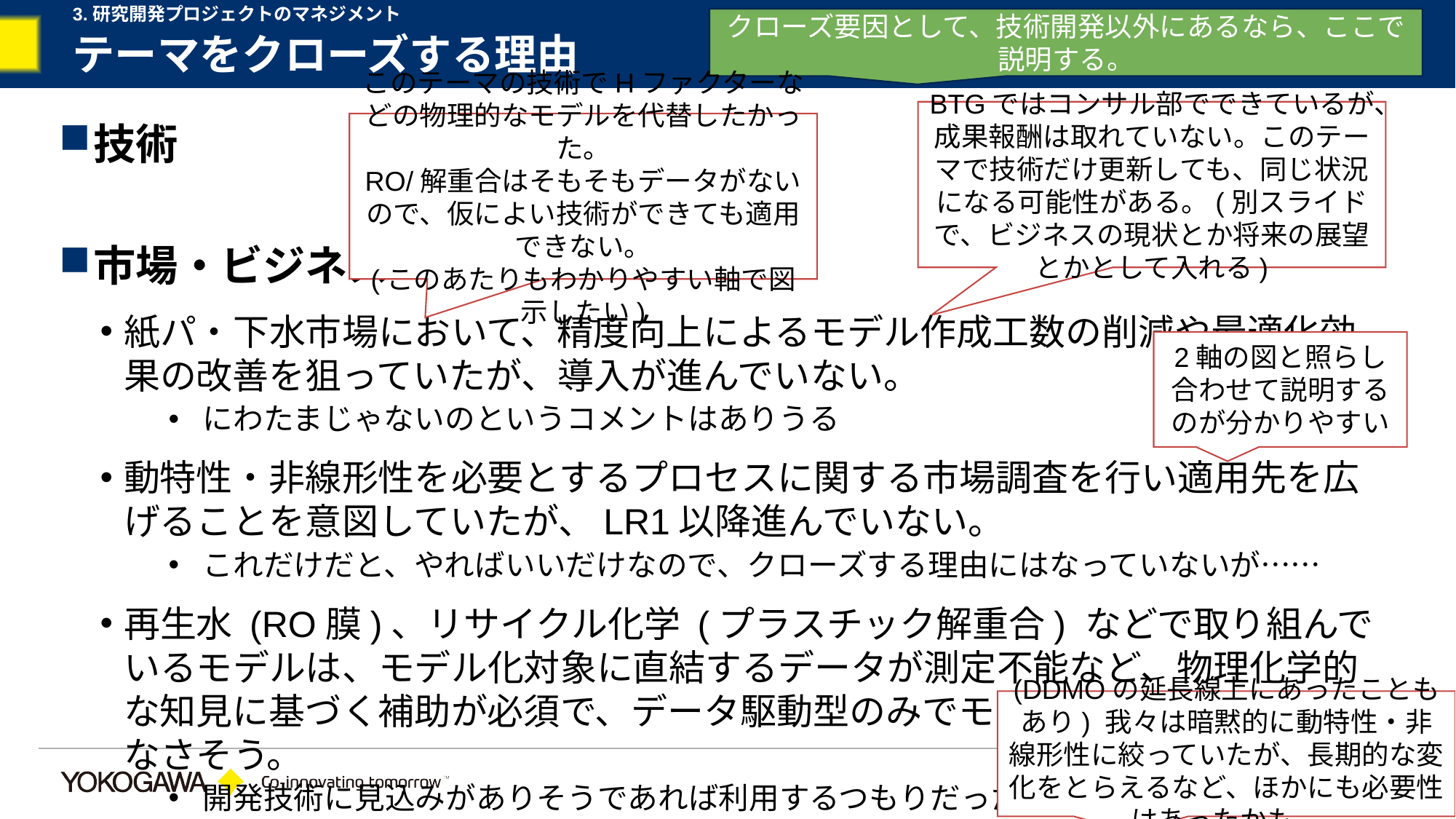

3.研究開発プロジェクトのマネジメント
クローズ要因として、技術開発以外にあるなら、ここで説明する。
# テーマをクローズする理由
BTGではコンサル部でできているが、成果報酬は取れていない。このテーマで技術だけ更新しても、同じ状況になる可能性がある。(別スライドで、ビジネスの現状とか将来の展望とかとして入れる)
このテーマの技術でHファクターなどの物理的なモデルを代替したかった。
RO/解重合はそもそもデータがないので、仮によい技術ができても適用できない。
(このあたりもわかりやすい軸で図示したい)
技術

市場・ビジネス
紙パ・下水市場において、精度向上によるモデル作成工数の削減や最適化効果の改善を狙っていたが、導入が進んでいない。
にわたまじゃないのというコメントはありうる
動特性・非線形性を必要とするプロセスに関する市場調査を行い適用先を広げることを意図していたが、LR1以降進んでいない。
これだけだと、やればいいだけなので、クローズする理由にはなっていないが……
再生水 (RO膜)、リサイクル化学 (プラスチック解重合) などで取り組んでいるモデルは、モデル化対象に直結するデータが測定不能など、物理化学的な知見に基づく補助が必須で、データ駆動型のみでモデル化できるみこみがなさそう。
開発技術に見込みがありそうであれば利用するつもりだったが、…
2軸の図と照らし合わせて説明するのが分かりやすい
(DDMOの延長線上にあったこともあり) 我々は暗黙的に動特性・非線形性に絞っていたが、長期的な変化をとらえるなど、ほかにも必要性はあったかも。
28